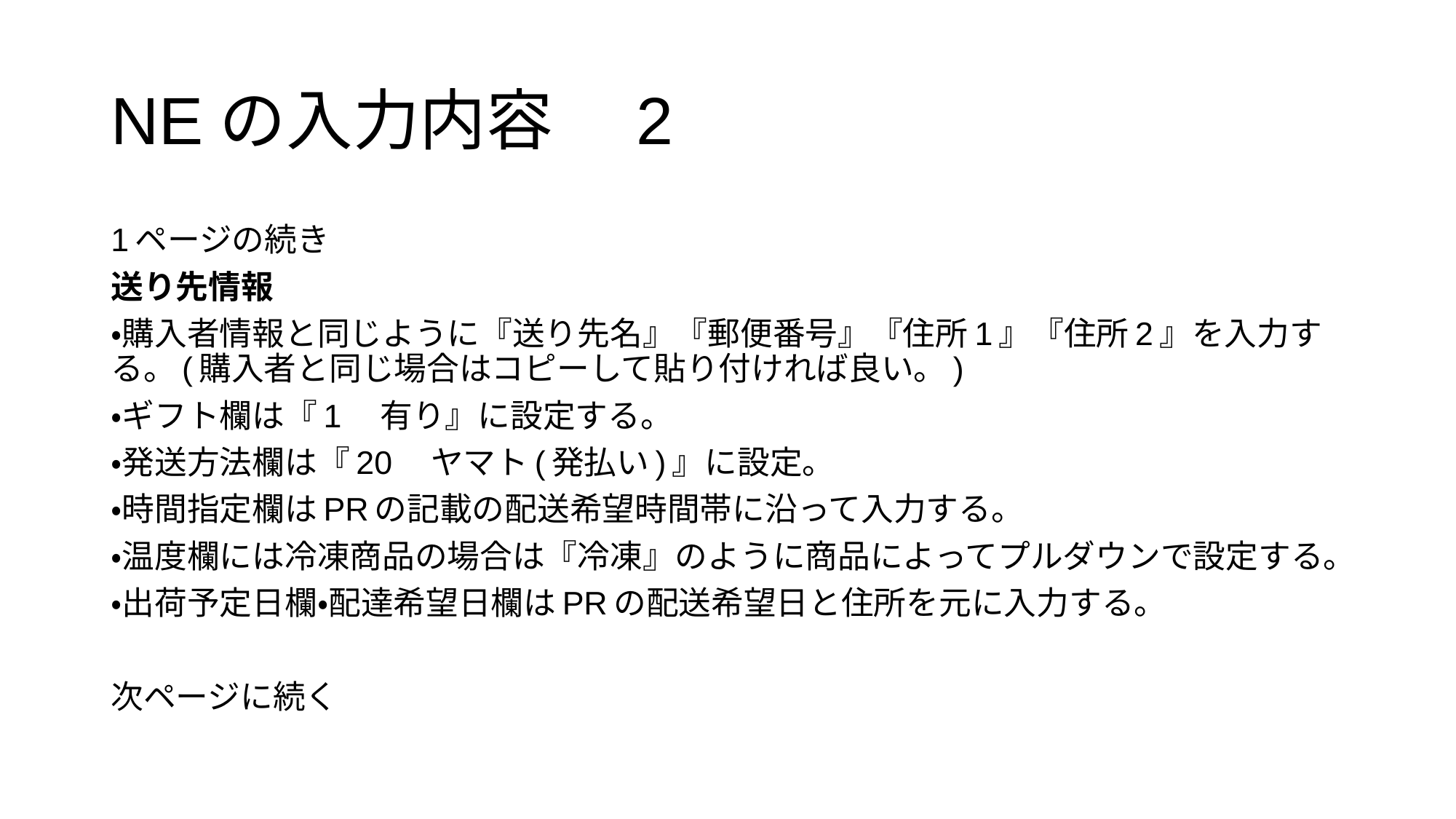

# NEの入力内容　2
1ページの続き
送り先情報
・購入者情報と同じように『送り先名』『郵便番号』『住所1』『住所2』を入力する。(購入者と同じ場合はコピーして貼り付ければ良い。)
・ギフト欄は『1　有り』に設定する。
・発送方法欄は『20　ヤマト(発払い)』に設定。
・時間指定欄はPRの記載の配送希望時間帯に沿って入力する。
・温度欄には冷凍商品の場合は『冷凍』のように商品によってプルダウンで設定する。
・出荷予定日欄・配達希望日欄はPRの配送希望日と住所を元に入力する。

次ページに続く